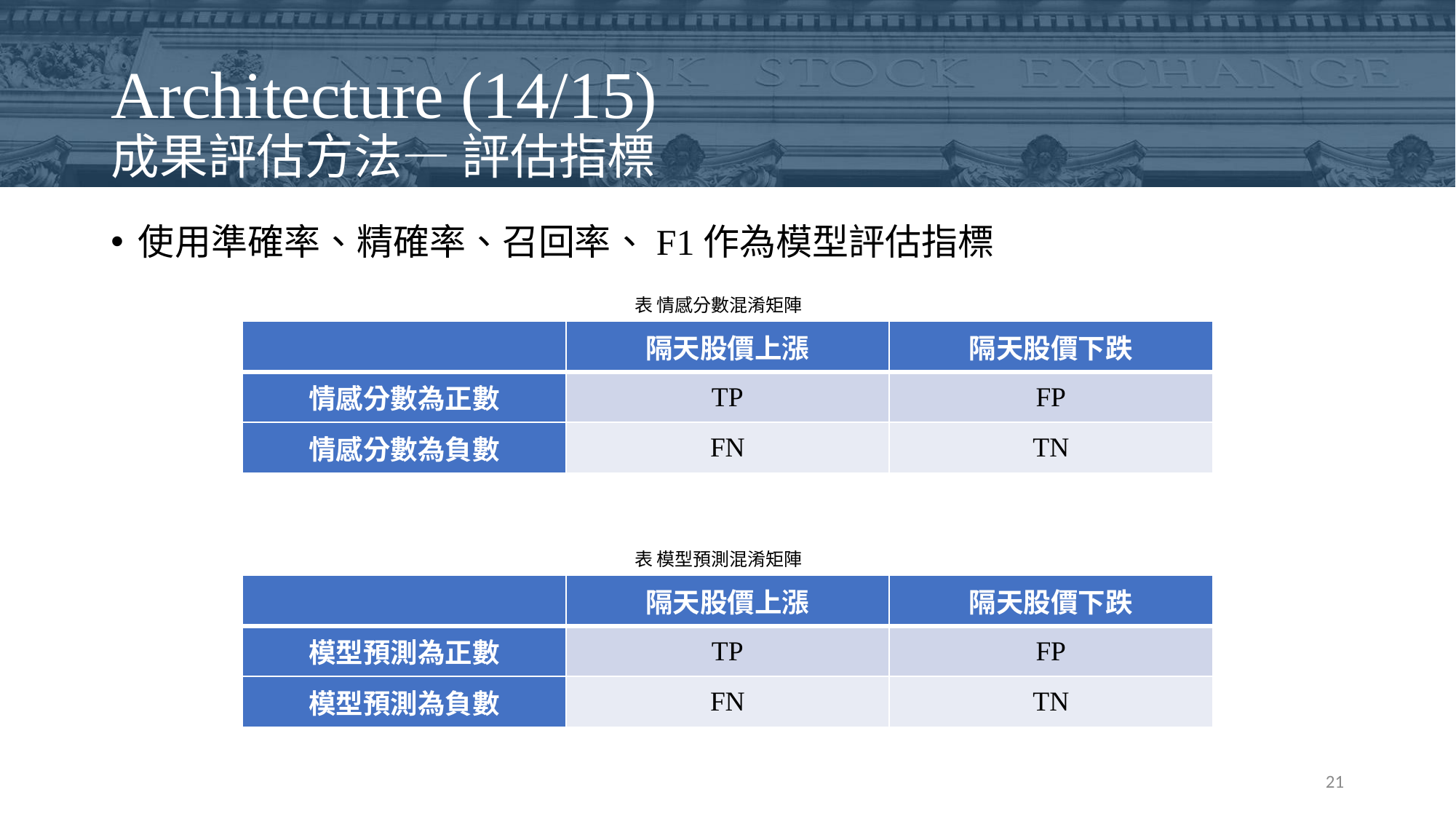

# Architecture (14/15) 成果評估方法— 評估指標
使用準確率、精確率、召回率、F1作為模型評估指標
表 情感分數混淆矩陣
|  | 隔天股價上漲 | 隔天股價下跌 |
| --- | --- | --- |
| 情感分數為正數 | TP | FP |
| 情感分數為負數 | FN | TN |
表 模型預測混淆矩陣
|  | 隔天股價上漲 | 隔天股價下跌 |
| --- | --- | --- |
| 模型預測為正數 | TP | FP |
| 模型預測為負數 | FN | TN |
21